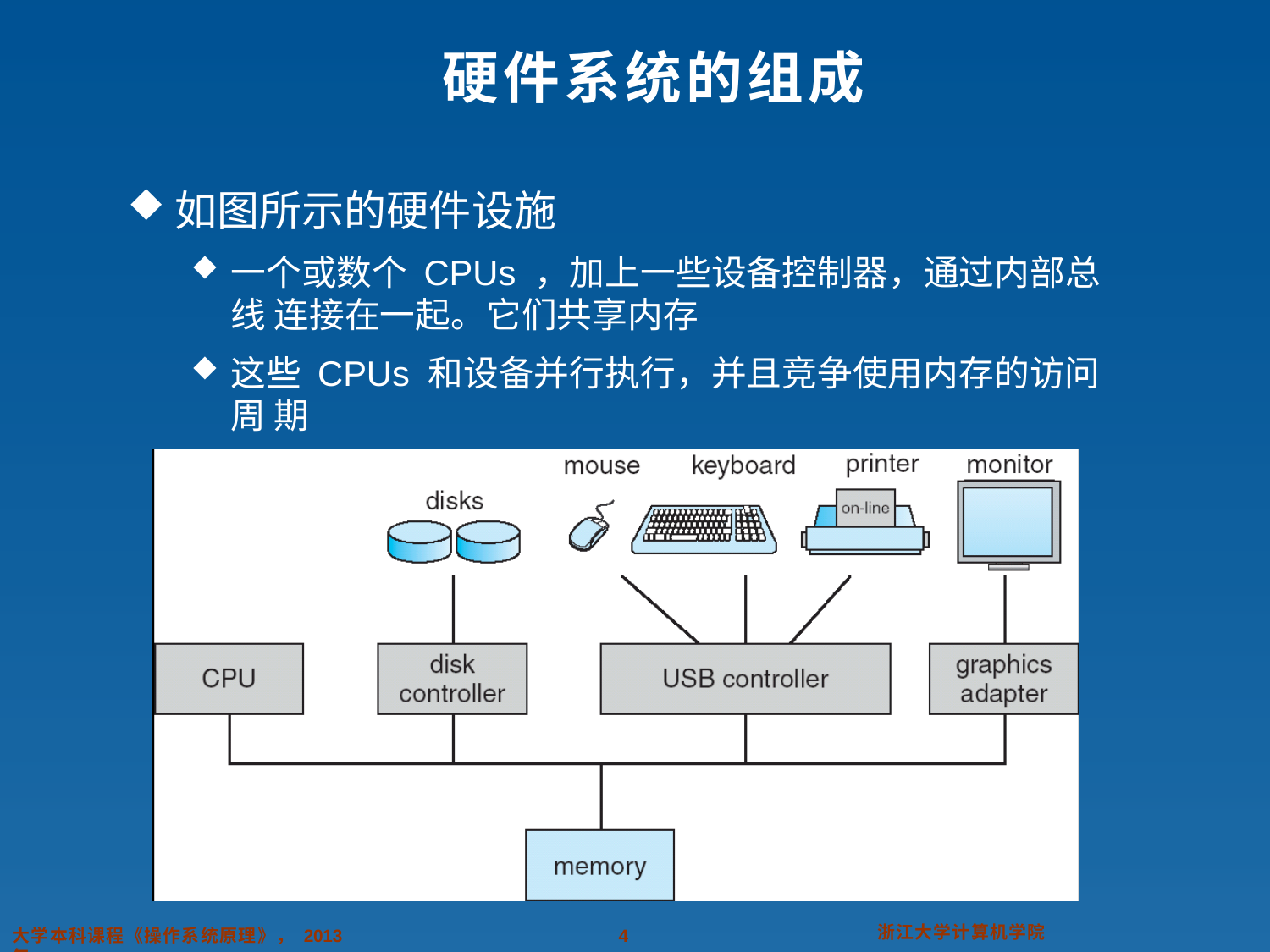

# 硬件系统的组成
如图所示的硬件设施
一个或数个 CPUs ，加上一些设备控制器，通过内部总线 连接在一起。它们共享内存
这些 CPUs 和设备并行执行，并且竞争使用内存的访问周 期

浙江大学计算机学院
大学本科课程《操作系统原理》， 2013 年
4